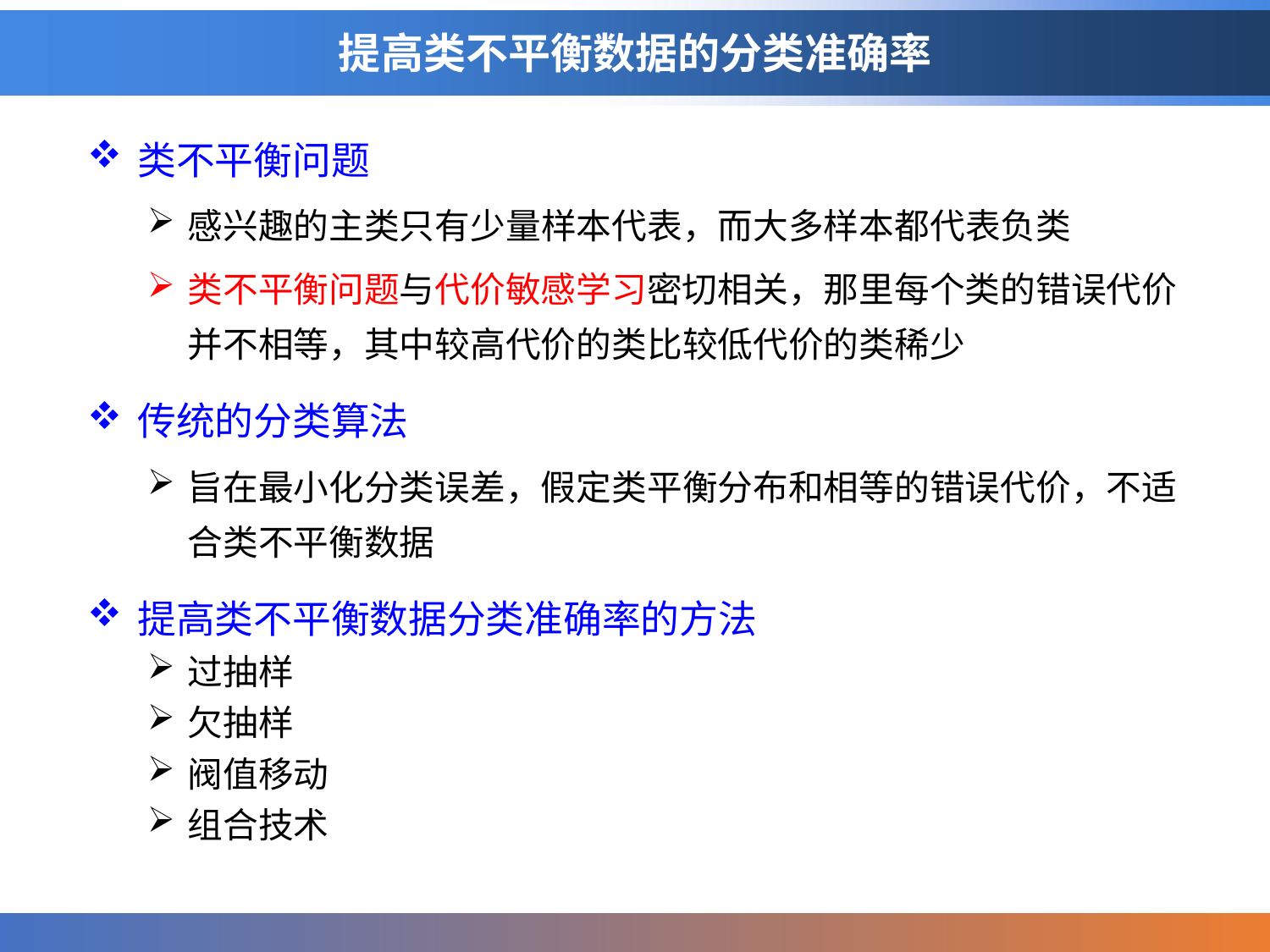

# 提高类不平衡数据的分类准确率
类不平衡问题
感兴趣的主类只有少量样本代表，而大多样本都代表负类
类不平衡问题与代价敏感学习密切相关，那里每个类的错误代价并不相等，其中较高代价的类比较低代价的类稀少
传统的分类算法
旨在最小化分类误差，假定类平衡分布和相等的错误代价，不适合类不平衡数据
提高类不平衡数据分类准确率的方法
过抽样
欠抽样
阀值移动
组合技术